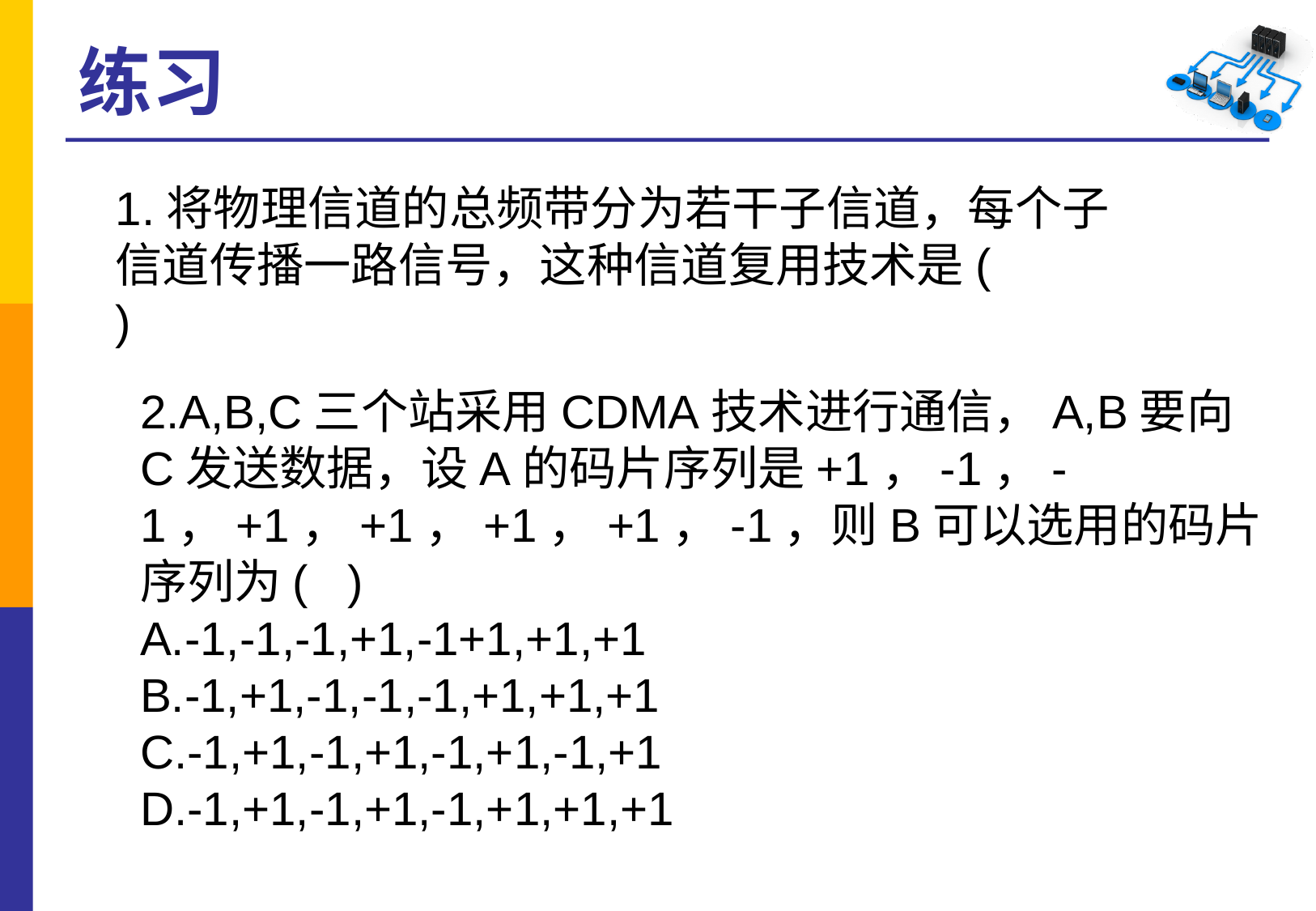

# 练习
1.将物理信道的总频带分为若干子信道，每个子信道传播一路信号，这种信道复用技术是(             )
2.A,B,C三个站采用CDMA技术进行通信，A,B要向C发送数据，设A的码片序列是+1，-1，-1，+1，+1，+1，+1，-1，则B可以选用的码片序列为(   )
A.-1,-1,-1,+1,-1+1,+1,+1
B.-1,+1,-1,-1,-1,+1,+1,+1
C.-1,+1,-1,+1,-1,+1,-1,+1
D.-1,+1,-1,+1,-1,+1,+1,+1